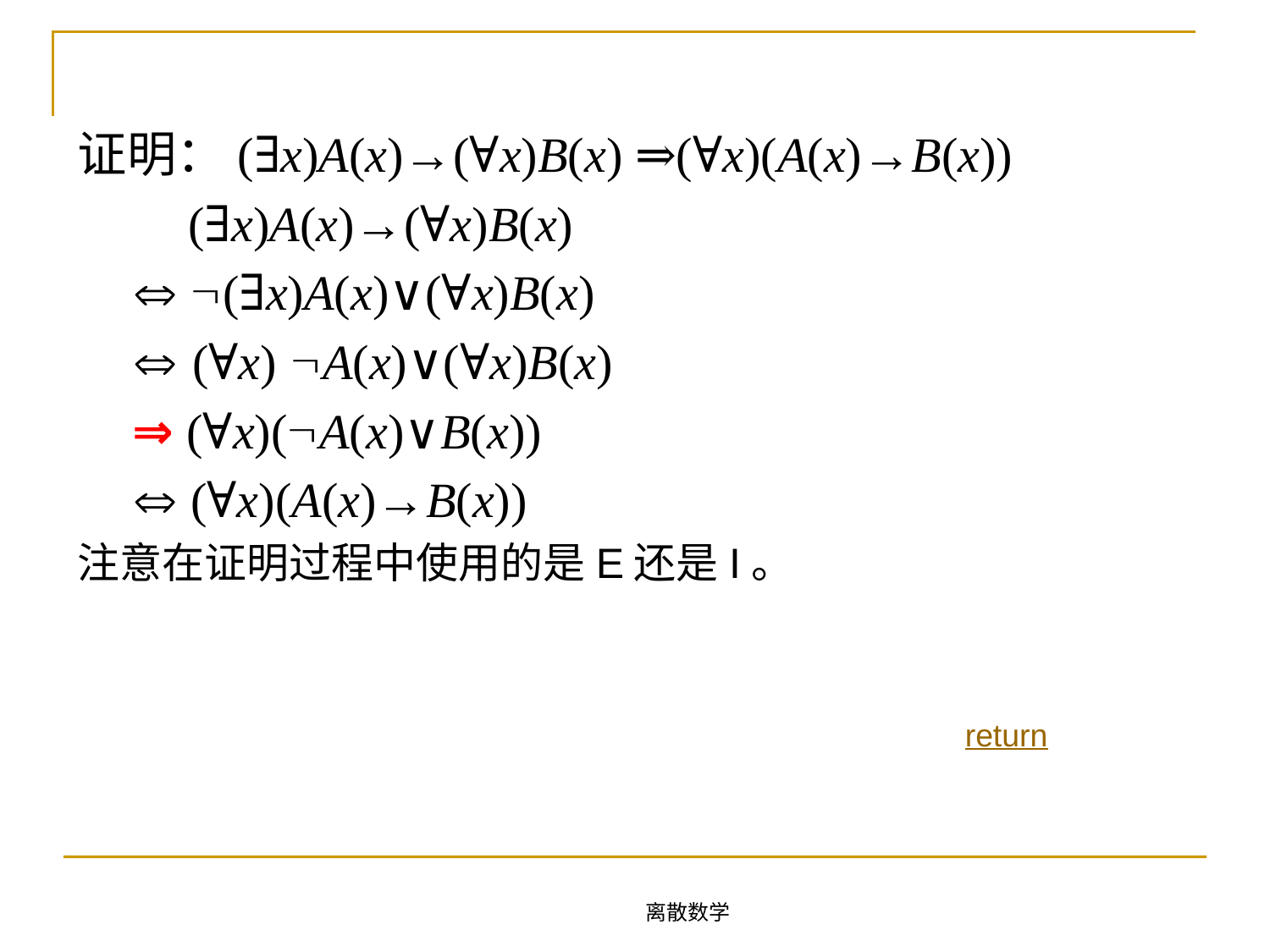

证明：(∃x)A(x)→(∀x)B(x) ⇒(∀x)(A(x)→B(x))
         (∃x)A(x)→(∀x)B(x)
    ⇔ ¬(∃x)A(x)∨(∀x)B(x)
    ⇔ (∀x) ¬A(x)∨(∀x)B(x)
    ⇒ (∀x)(¬A(x)∨B(x))
    ⇔ (∀x)(A(x)→B(x))
注意在证明过程中使用的是E还是I。
return

离散数学
6